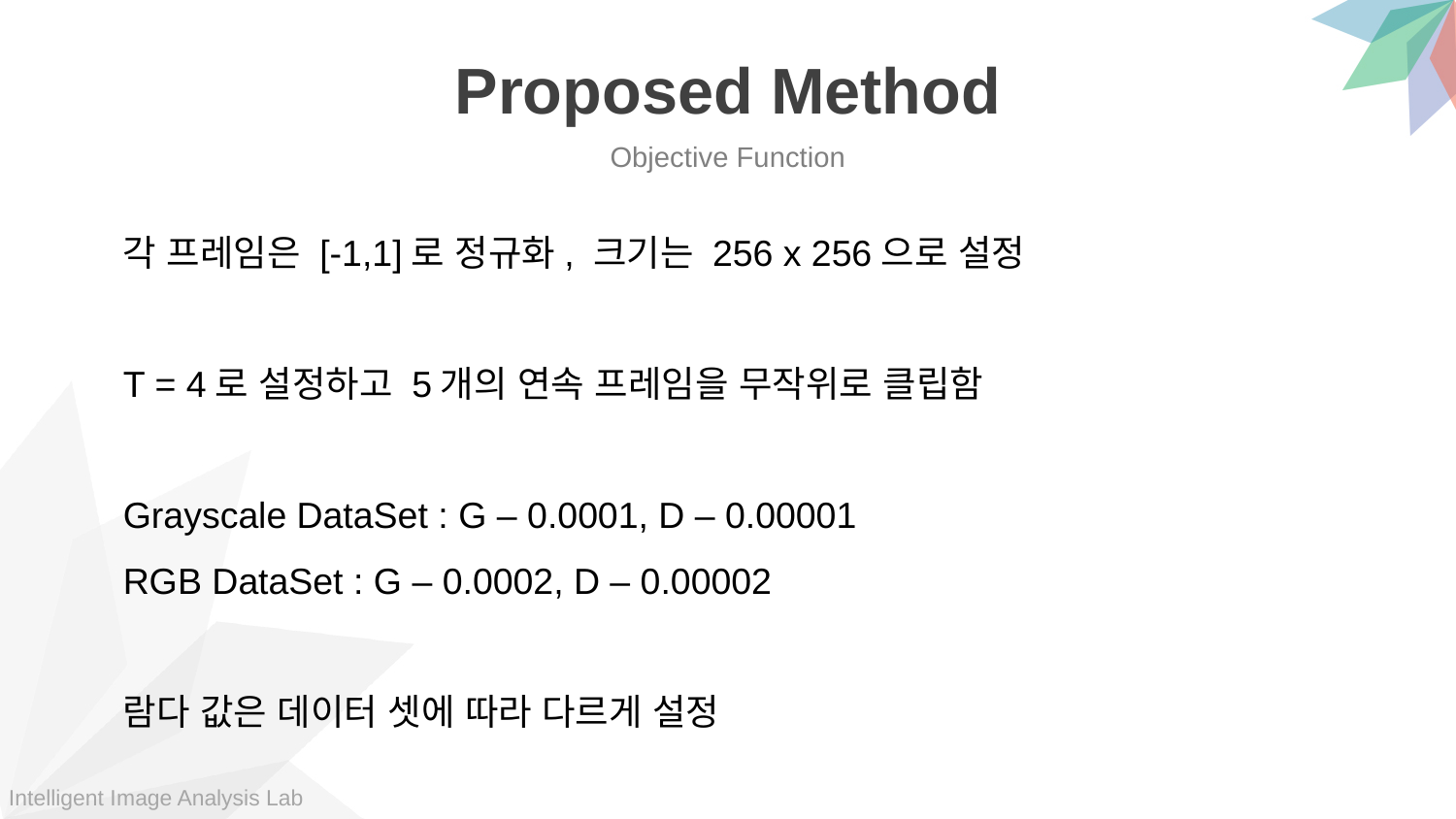

Proposed Method
Objective Function
각 프레임은 [-1,1]로 정규화, 크기는 256 x 256으로 설정

T = 4로 설정하고 5개의 연속 프레임을 무작위로 클립함

Grayscale DataSet : G – 0.0001, D – 0.00001
RGB DataSet : G – 0.0002, D – 0.00002

람다 값은 데이터 셋에 따라 다르게 설정